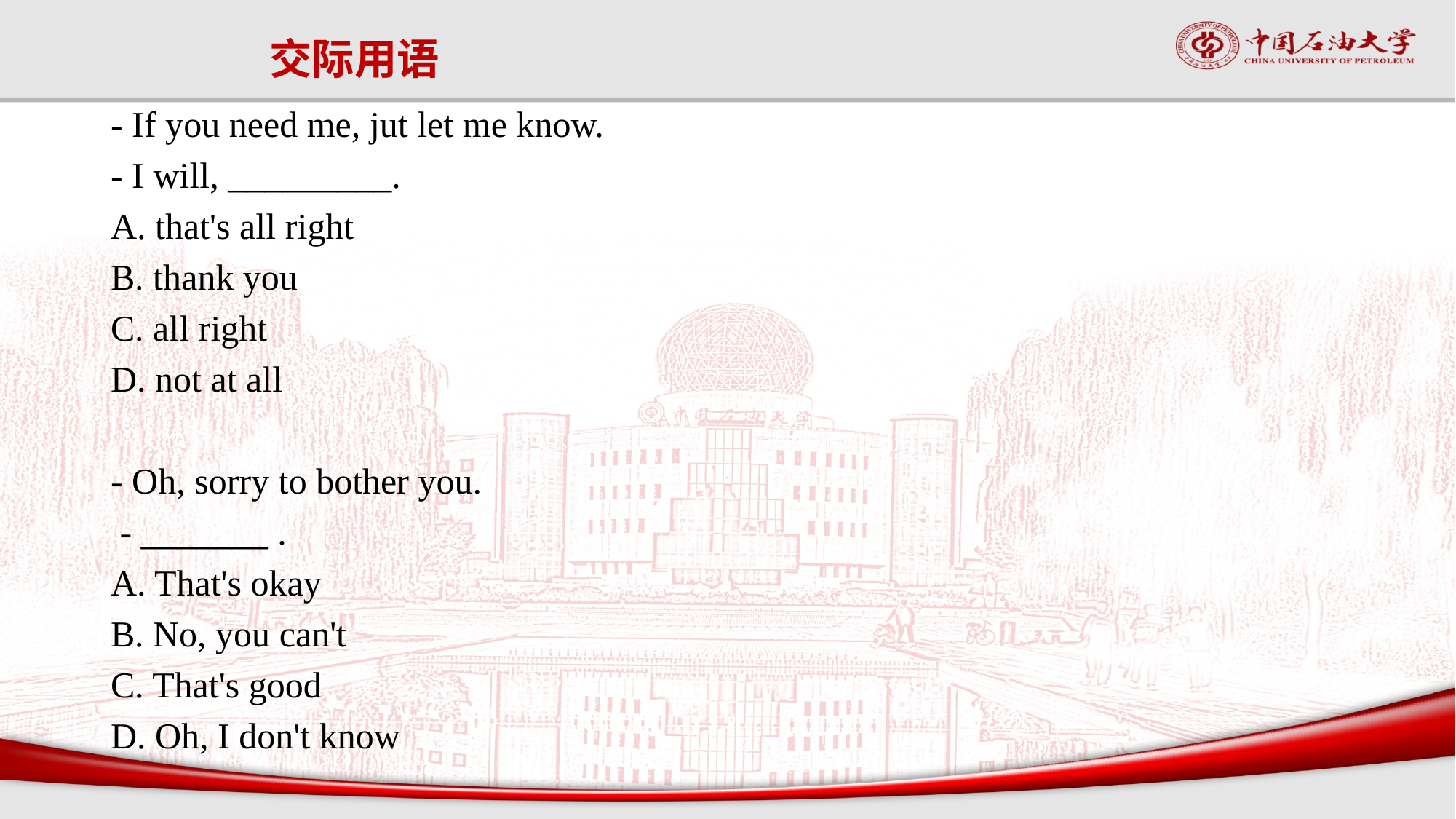

# 交际用语
- If you need me, jut let me know.
- I will, _________.
A. that's all right
B. thank you
C. all right
D. not at all

- Oh, sorry to bother you.
 - _______ .
A. That's okay
B. No, you can't
C. That's good
D. Oh, I don't know